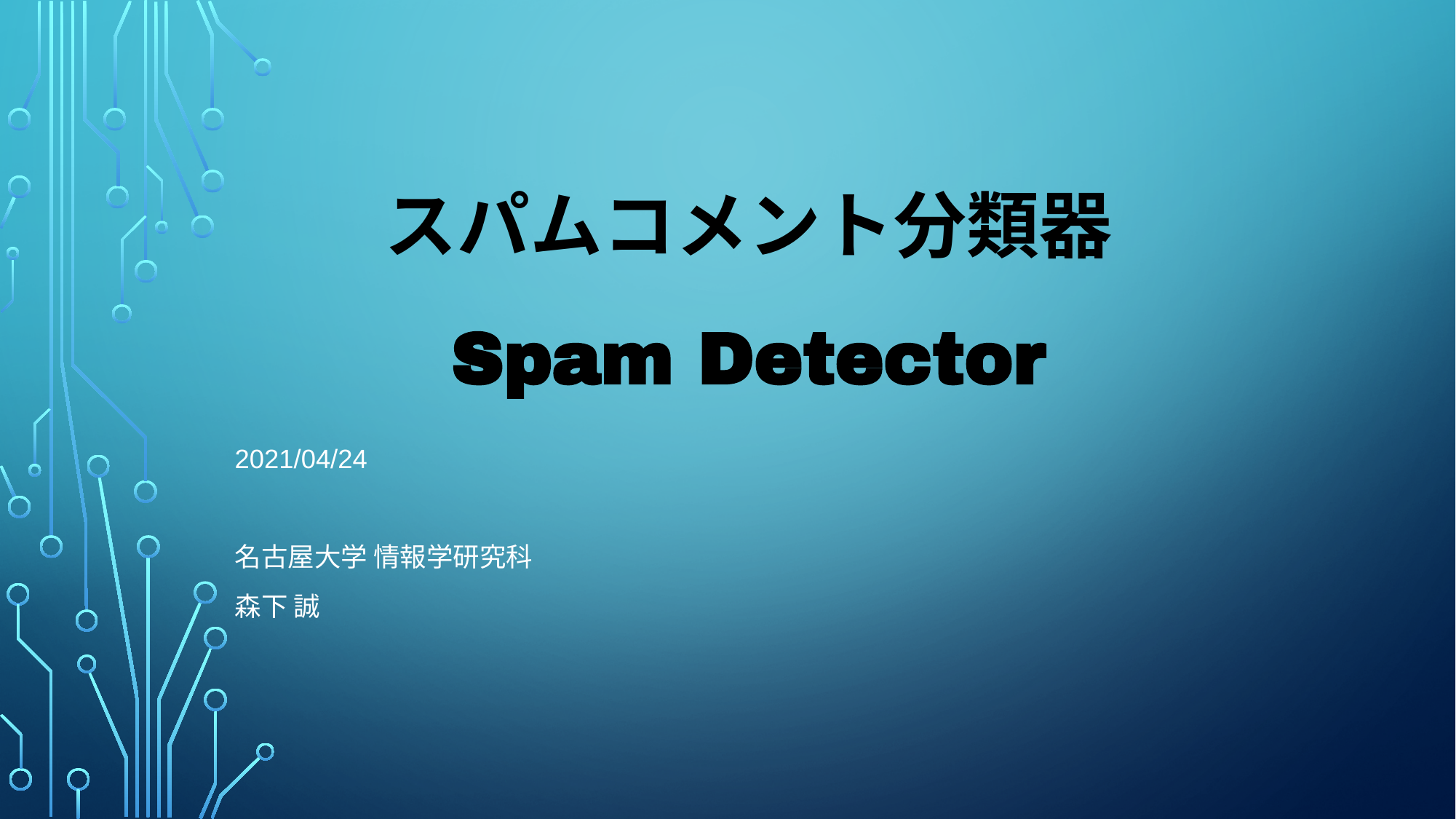

スパムコメント分類器
Spam Detector
2021/04/24

名古屋大学 情報学研究科
森下 誠